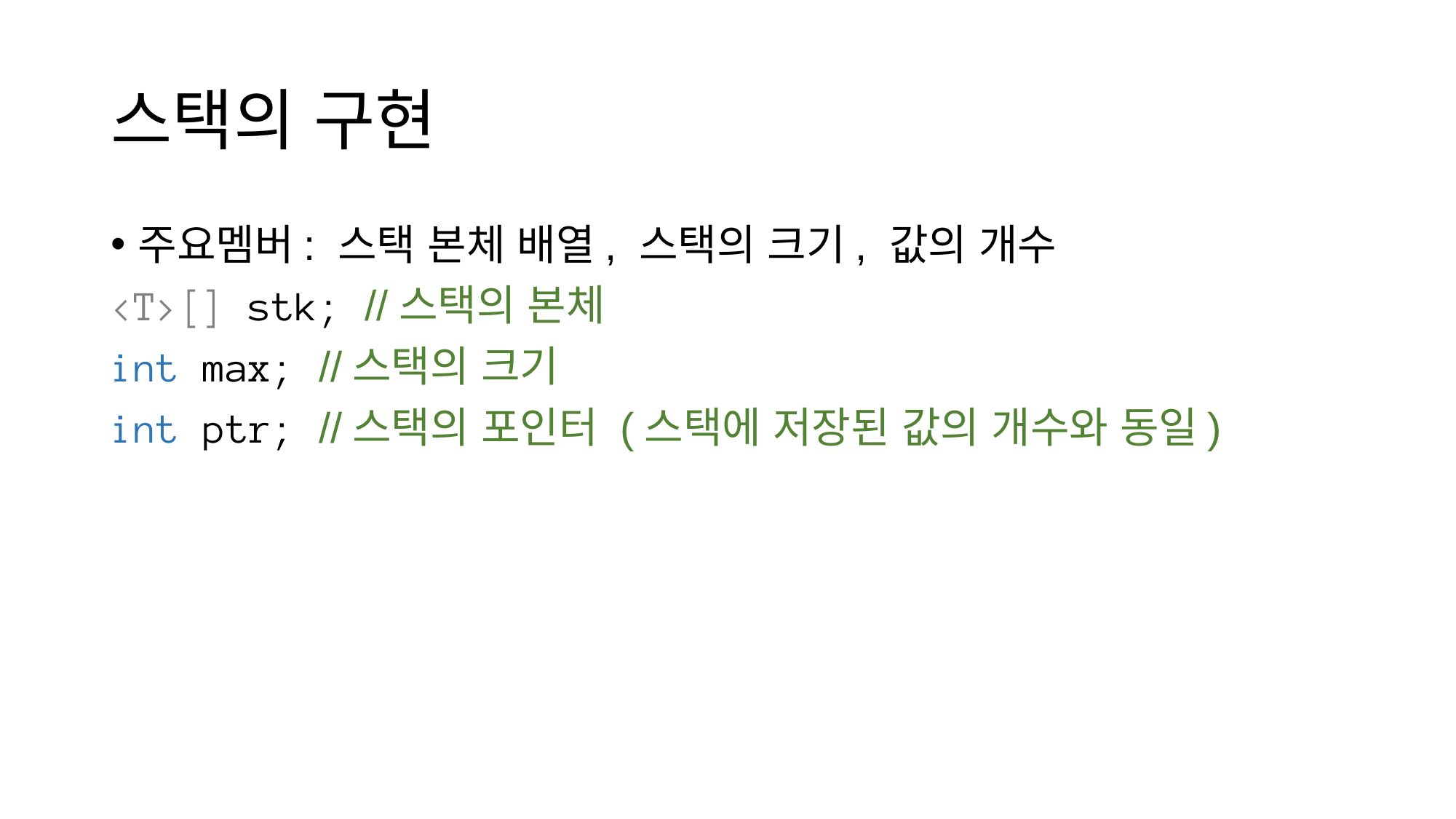

# 스택의 구현
주요멤버: 스택 본체 배열, 스택의 크기, 값의 개수
<T>[] stk; //스택의 본체
int max; //스택의 크기
int ptr; //스택의 포인터 (스택에 저장된 값의 개수와 동일)